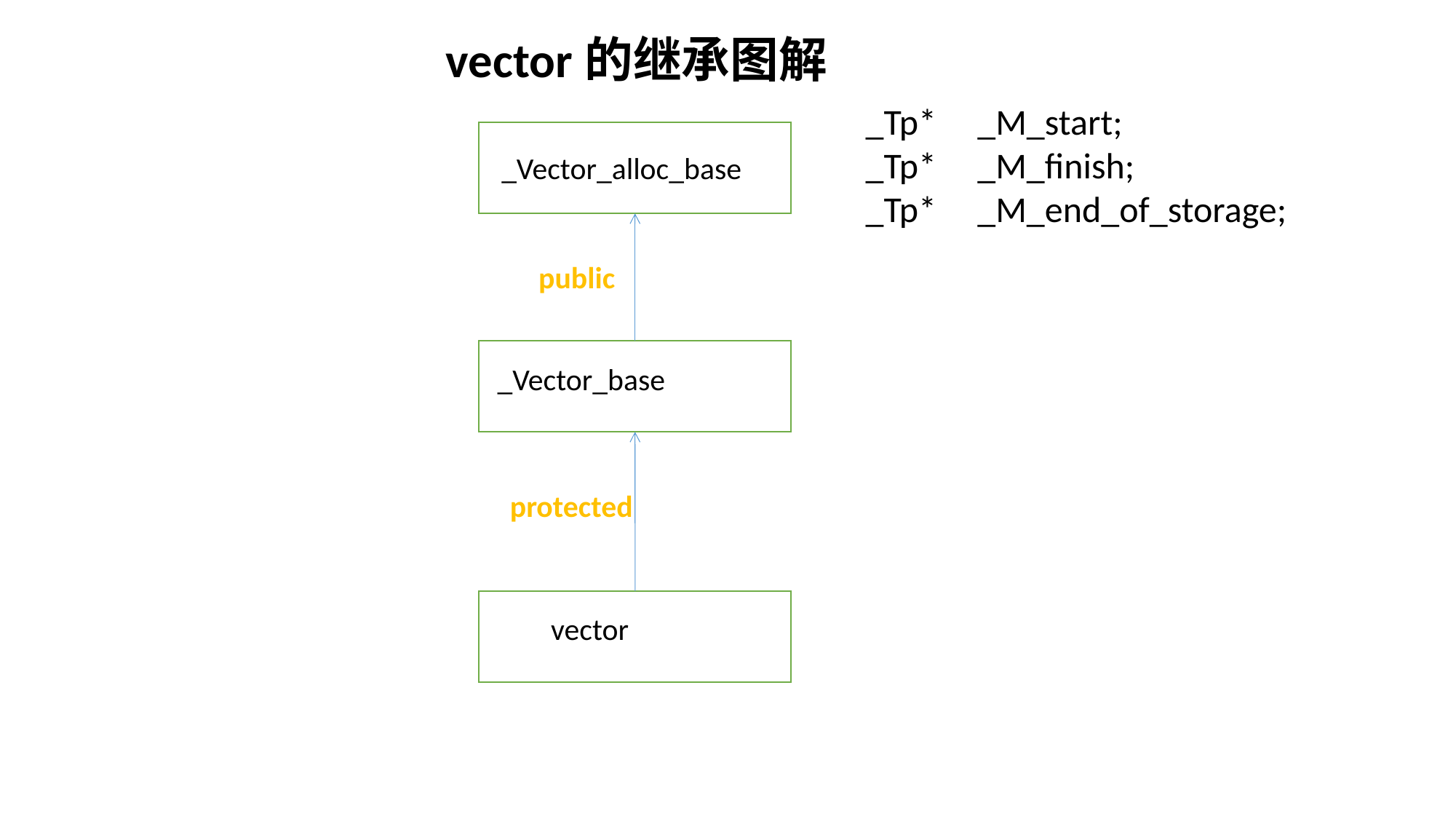

vector的继承图解
  _Tp*     _M_start;
  _Tp*     _M_finish;
  _Tp*     _M_end_of_storage;

_Vector_alloc_base
public

_Vector_base
protected

vector